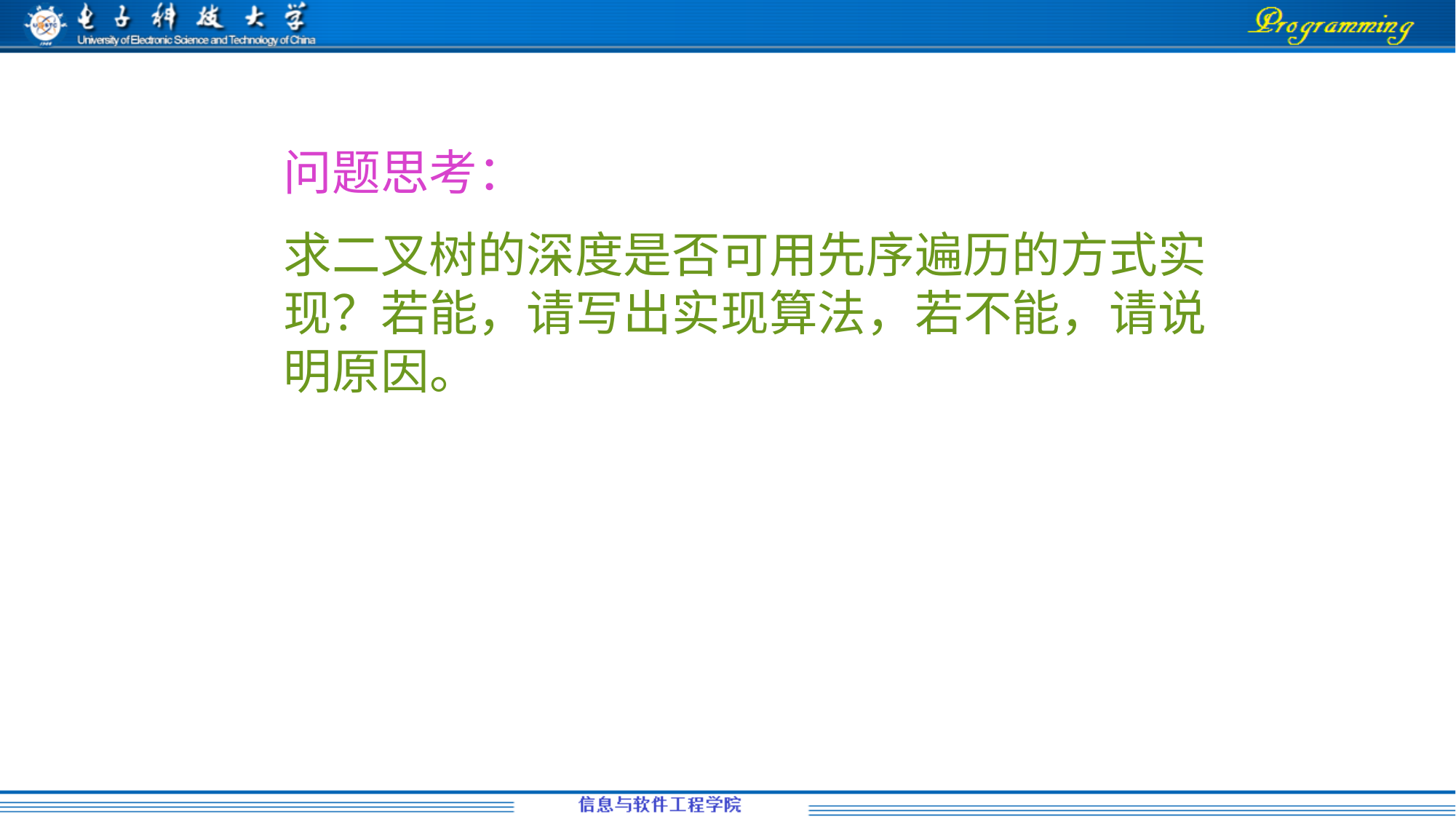

问题思考：
求二叉树的深度是否可用先序遍历的方式实现？若能，请写出实现算法，若不能，请说明原因。